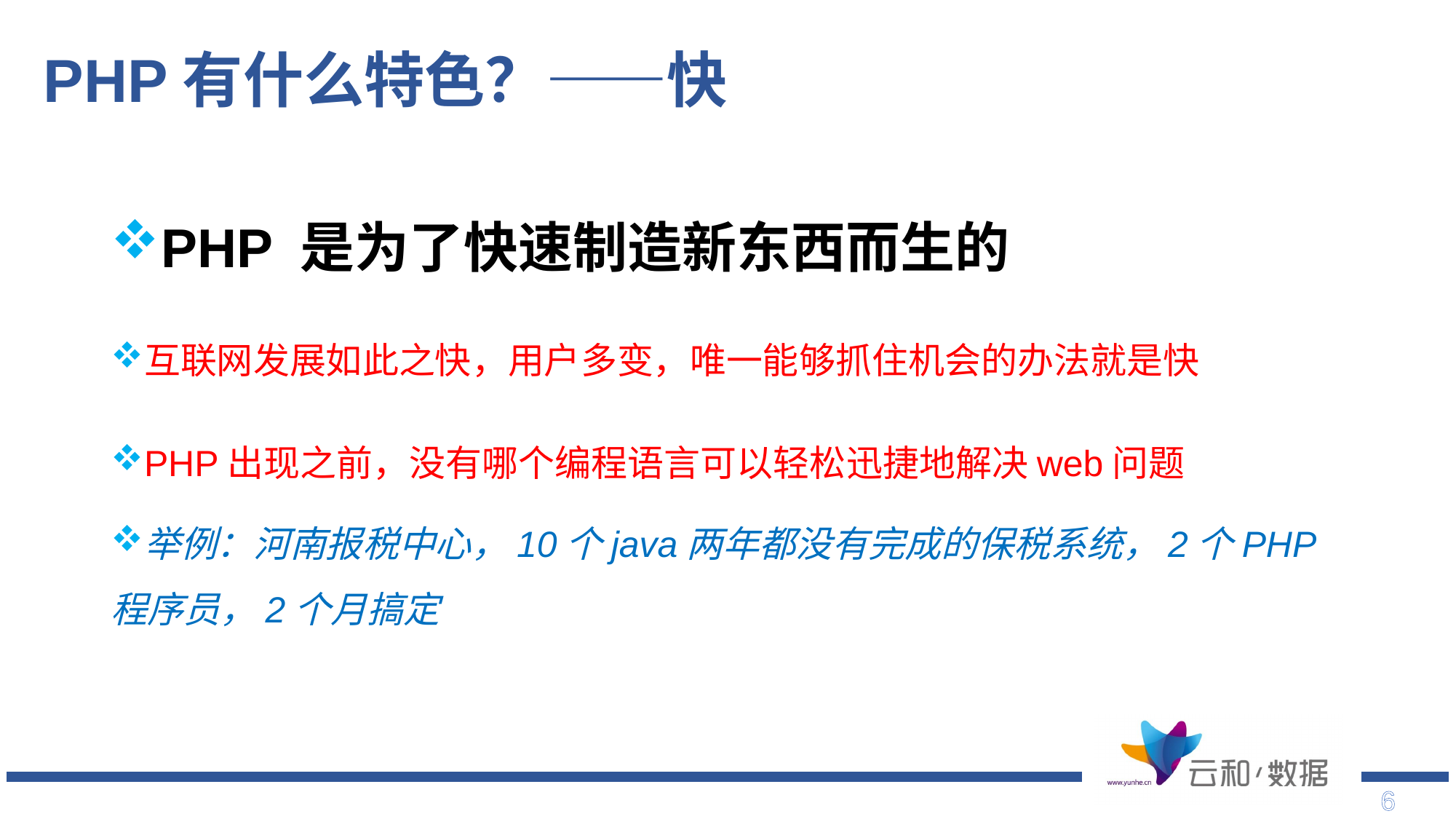

# PHP有什么特色？——快
PHP 是为了快速制造新东西而生的
互联网发展如此之快，用户多变，唯一能够抓住机会的办法就是快
PHP出现之前，没有哪个编程语言可以轻松迅捷地解决web问题
举例：河南报税中心，10个java两年都没有完成的保税系统，2个PHP程序员，2个月搞定